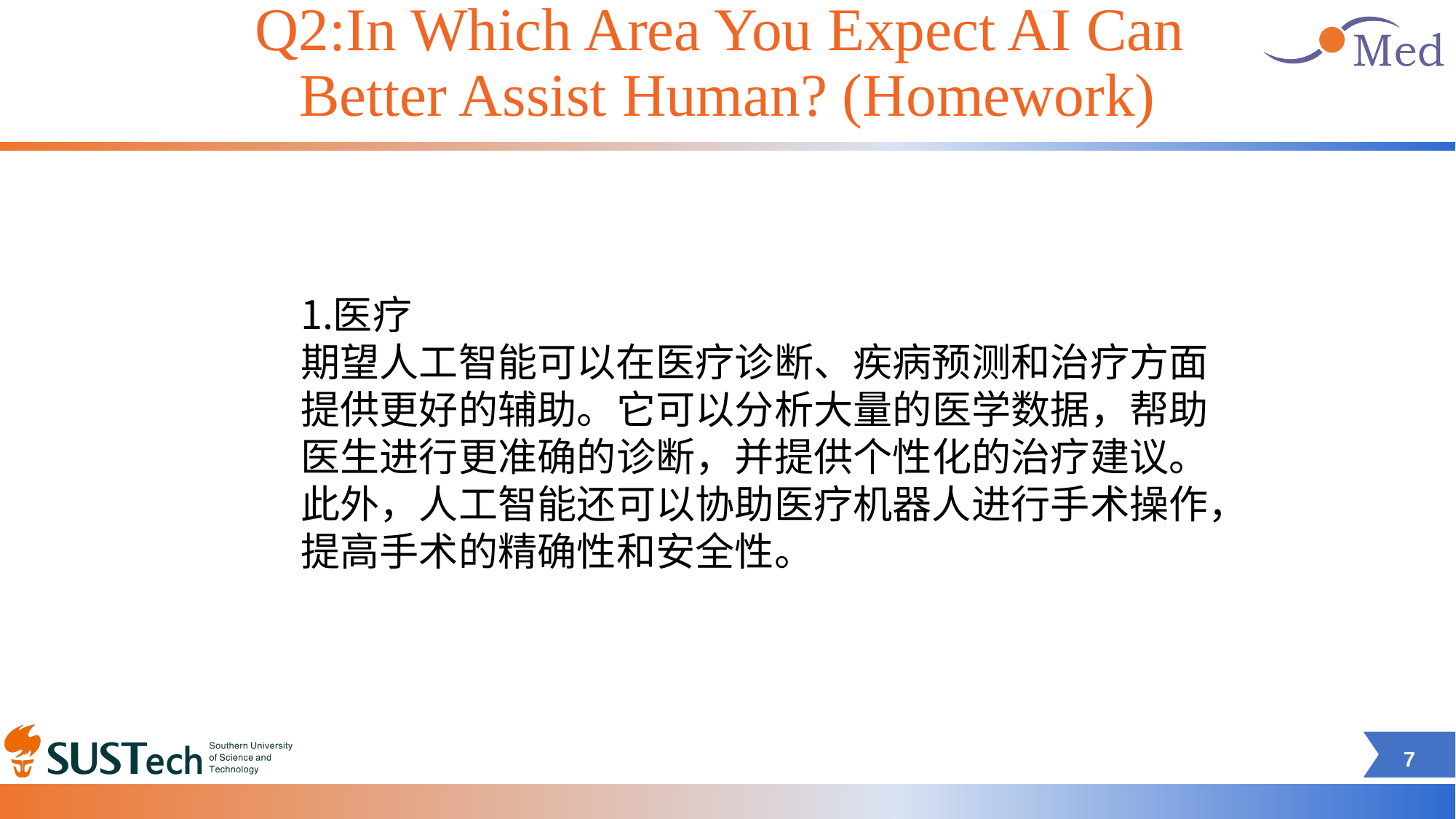

# Q2:In Which Area You Expect AI Can
Better Assist Human? (Homework)
医疗
期望人工智能可以在医疗诊断、疾病预测和治疗方面提供更好的辅助。它可以分析大量的医学数据，帮助医生进行更准确的诊断，并提供个性化的治疗建议。此外，人工智能还可以协助医疗机器人进行手术操作，提高手术的精确性和安全性。